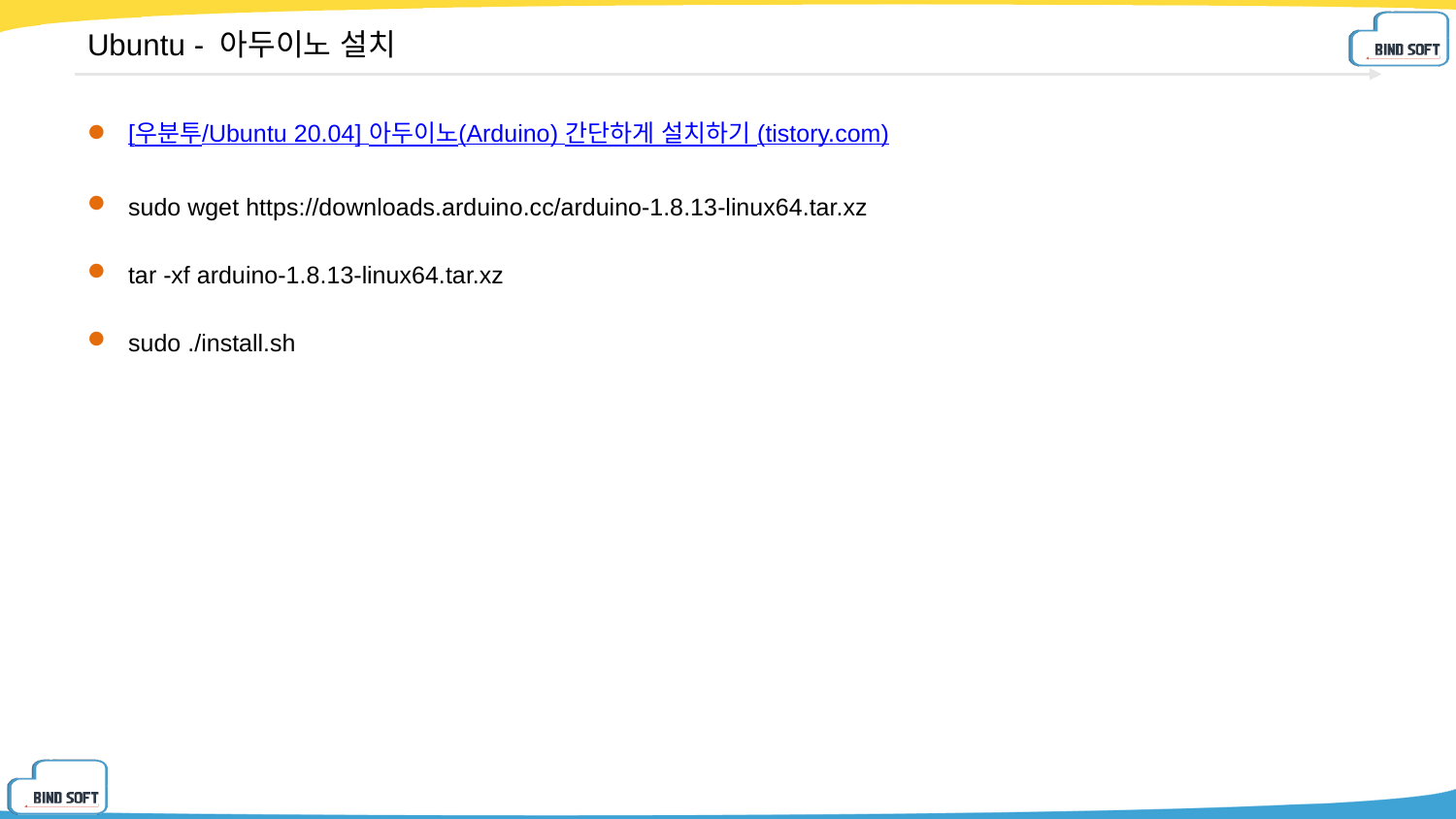

# Ubuntu - 아두이노 설치
[우분투/Ubuntu 20.04] 아두이노(Arduino) 간단하게 설치하기 (tistory.com)

sudo wget https://downloads.arduino.cc/arduino-1.8.13-linux64.tar.xz

tar -xf arduino-1.8.13-linux64.tar.xz

sudo ./install.sh